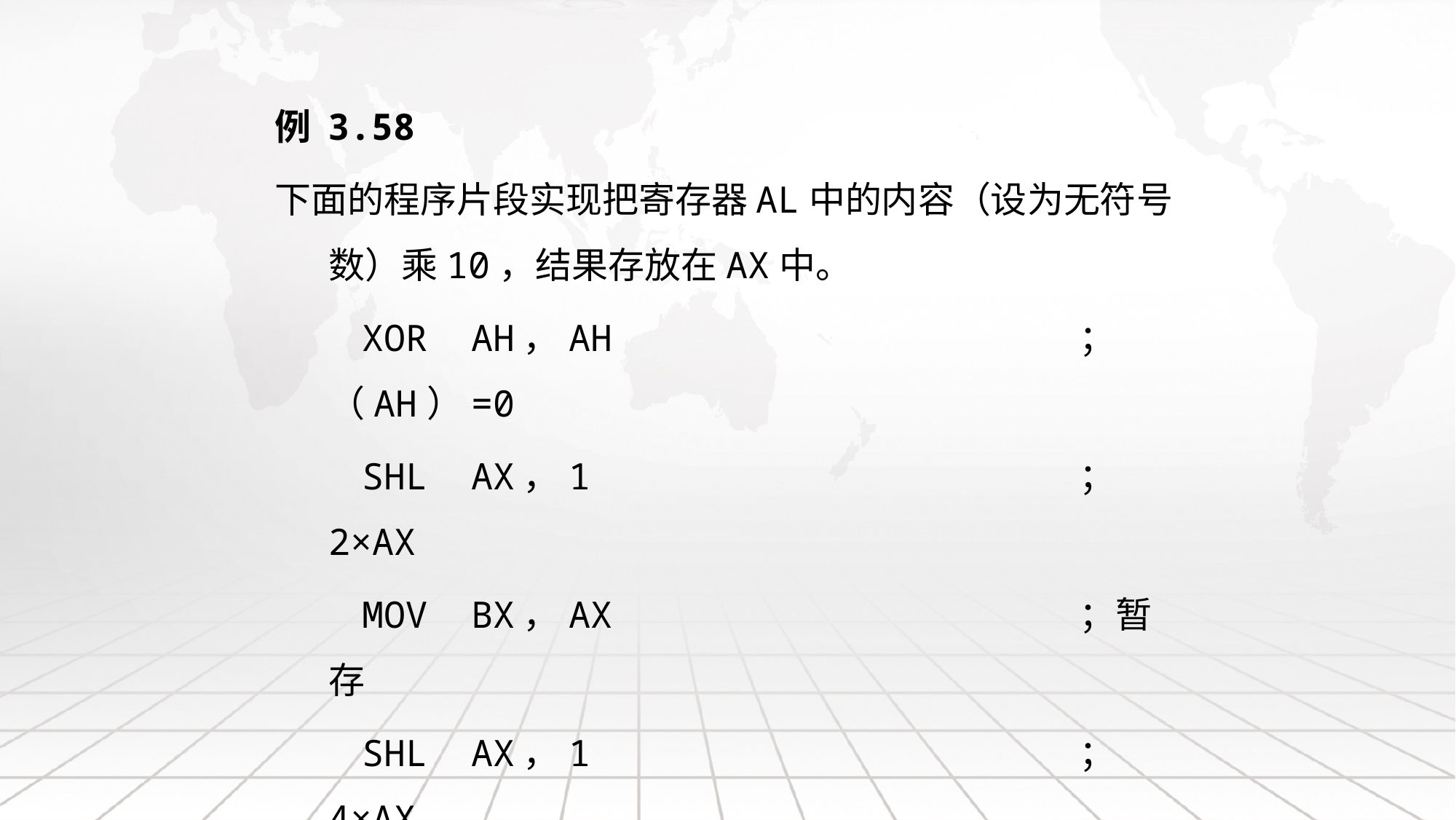

例 3.58
下面的程序片段实现把寄存器AL中的内容（设为无符号数）乘10，结果存放在AX中。
    XOR  AH，AH                     ；（AH）=0
    SHL  AX，1                      ；2×AX
    MOV  BX，AX                     ；暂存
    SHL  AX，1                      ；4×AX
    SHL  AX，1                      ；8×AX
    ADD  AX，BX                     ；8×AX+2×AX